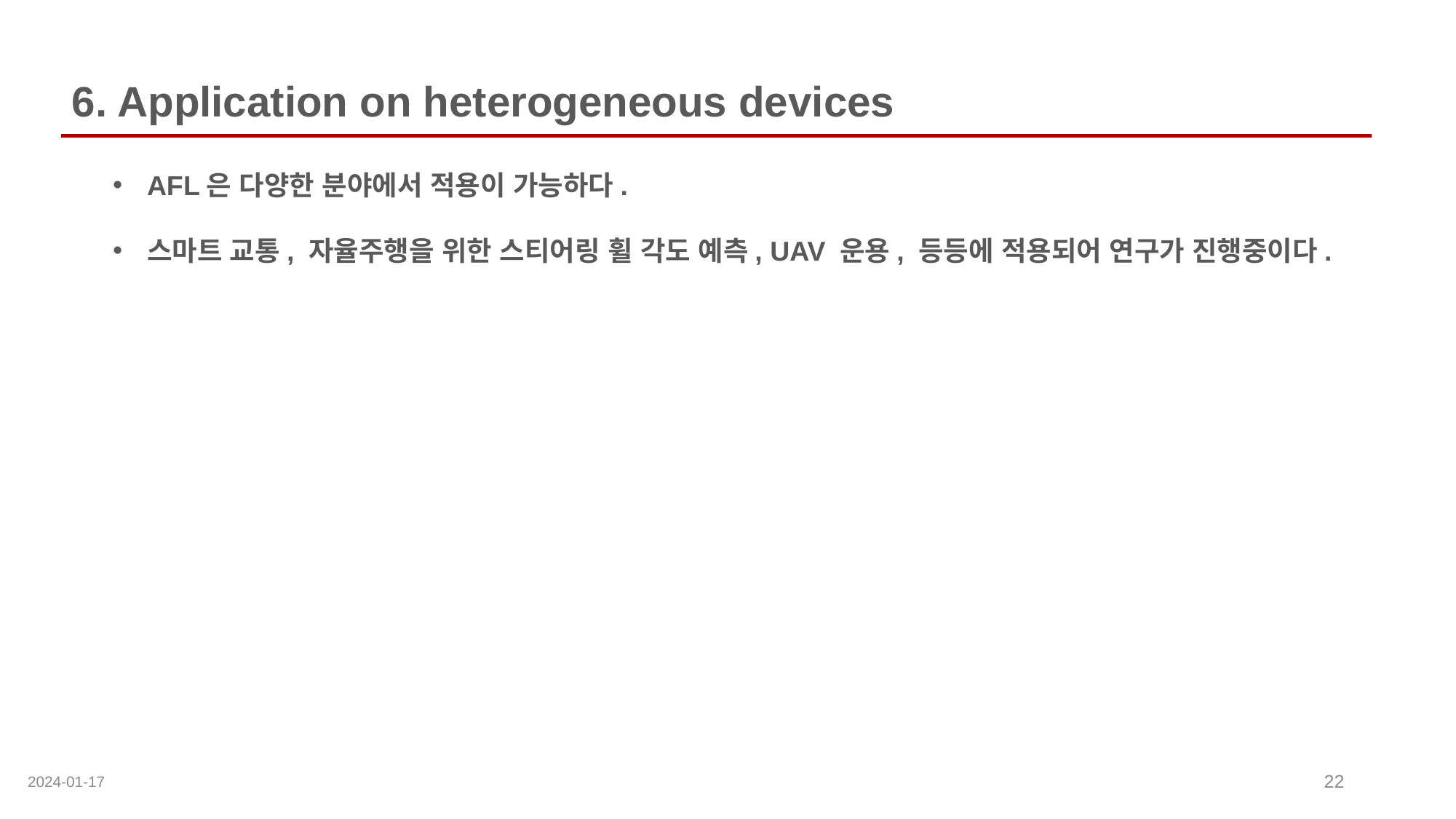

6. Application on heterogeneous devices
AFL은 다양한 분야에서 적용이 가능하다.

스마트 교통, 자율주행을 위한 스티어링 휠 각도 예측, UAV 운용, 등등에 적용되어 연구가 진행중이다.
2024-01-17
22